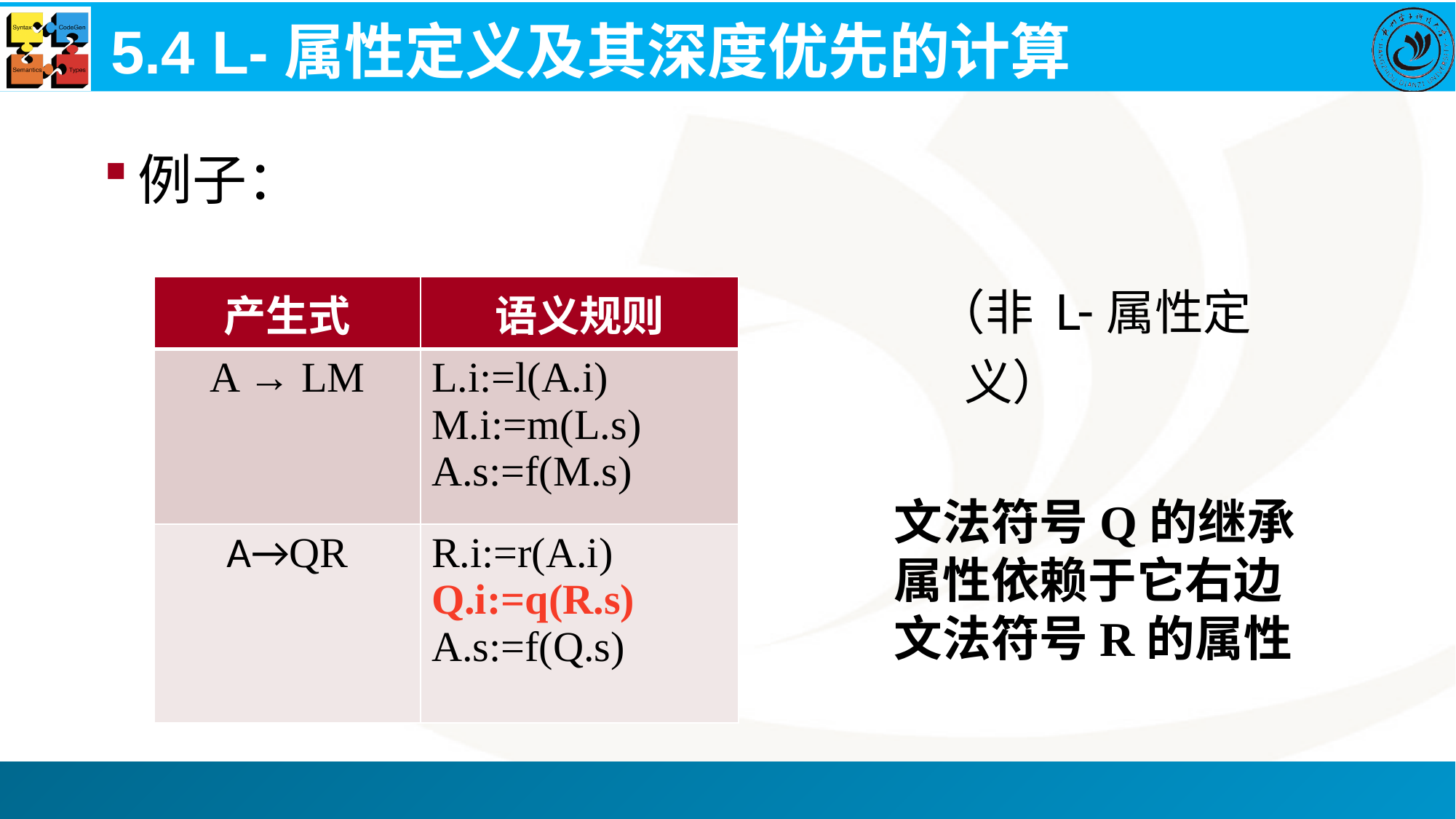

# 5.4 L-属性定义及其深度优先的计算
例子：
（非 L-属性定义）
| 产生式 | 语义规则 |
| --- | --- |
| A → LM | L.i:=l(A.i) M.i:=m(L.s) A.s:=f(M.s) |
| A→QR | R.i:=r(A.i) Q.i:=q(R.s) A.s:=f(Q.s) |
文法符号Q的继承属性依赖于它右边文法符号R的属性
39